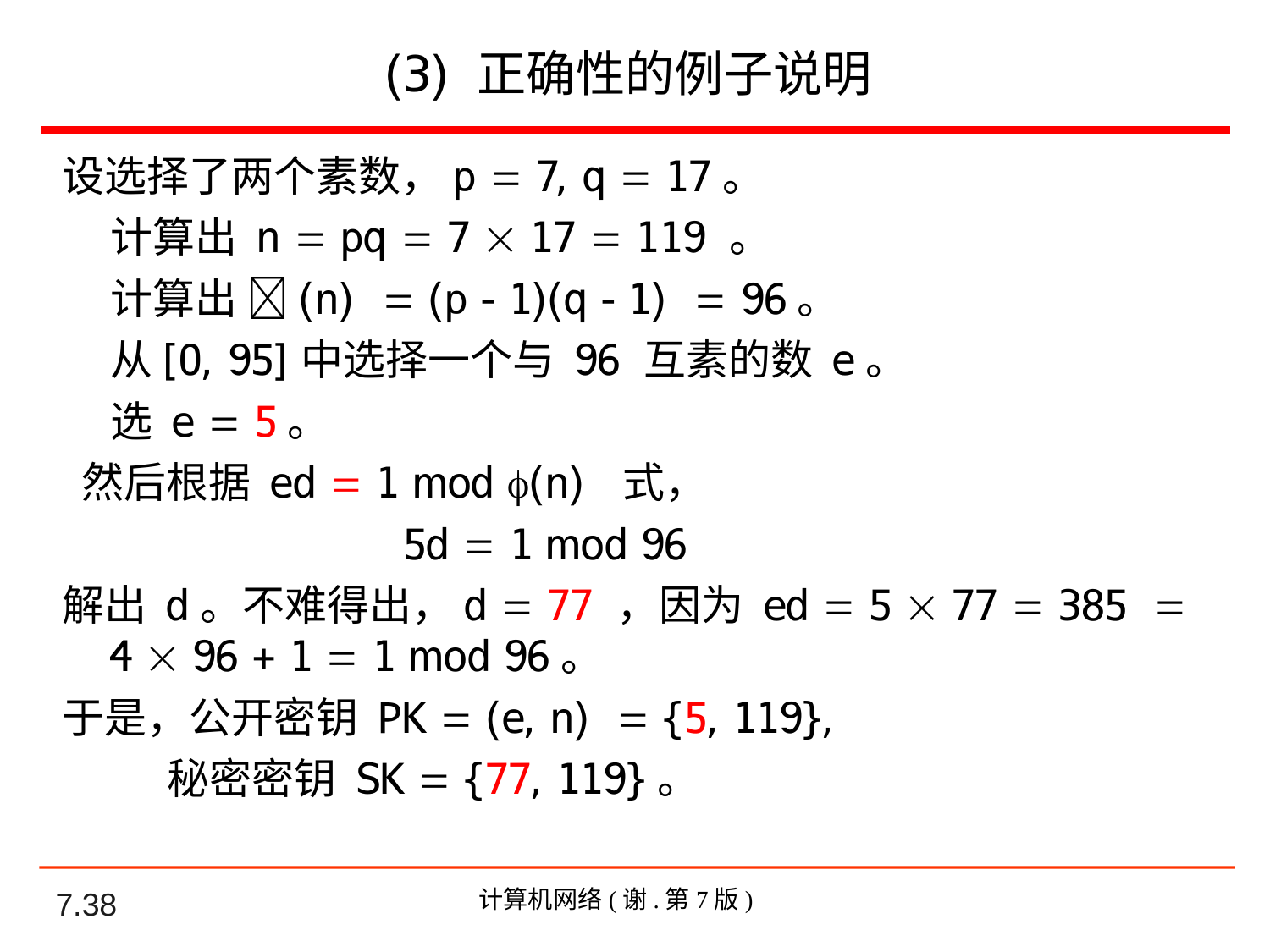

# (3) 正确性的例子说明
设选择了两个素数，p = 7, q = 17。
    计算出 n = pq = 7 × 17 = 119 。
    计算出 φ(n)  = (p − 1)(q − 1)  = 96。
    从[0, 95]中选择一个与 96 互素的数 e。
    选 e = 5。
 然后根据 ed = 1 mod φ(n)  式，
                          5d = 1 mod 96
解出 d。不难得出，d = 77 ，因为 ed = 5 × 77 = 385  = 4 × 96 + 1 = 1 mod 96。
于是，公开密钥 PK = (e, n)  = {5, 119},
          秘密密钥 SK = {77, 119}。